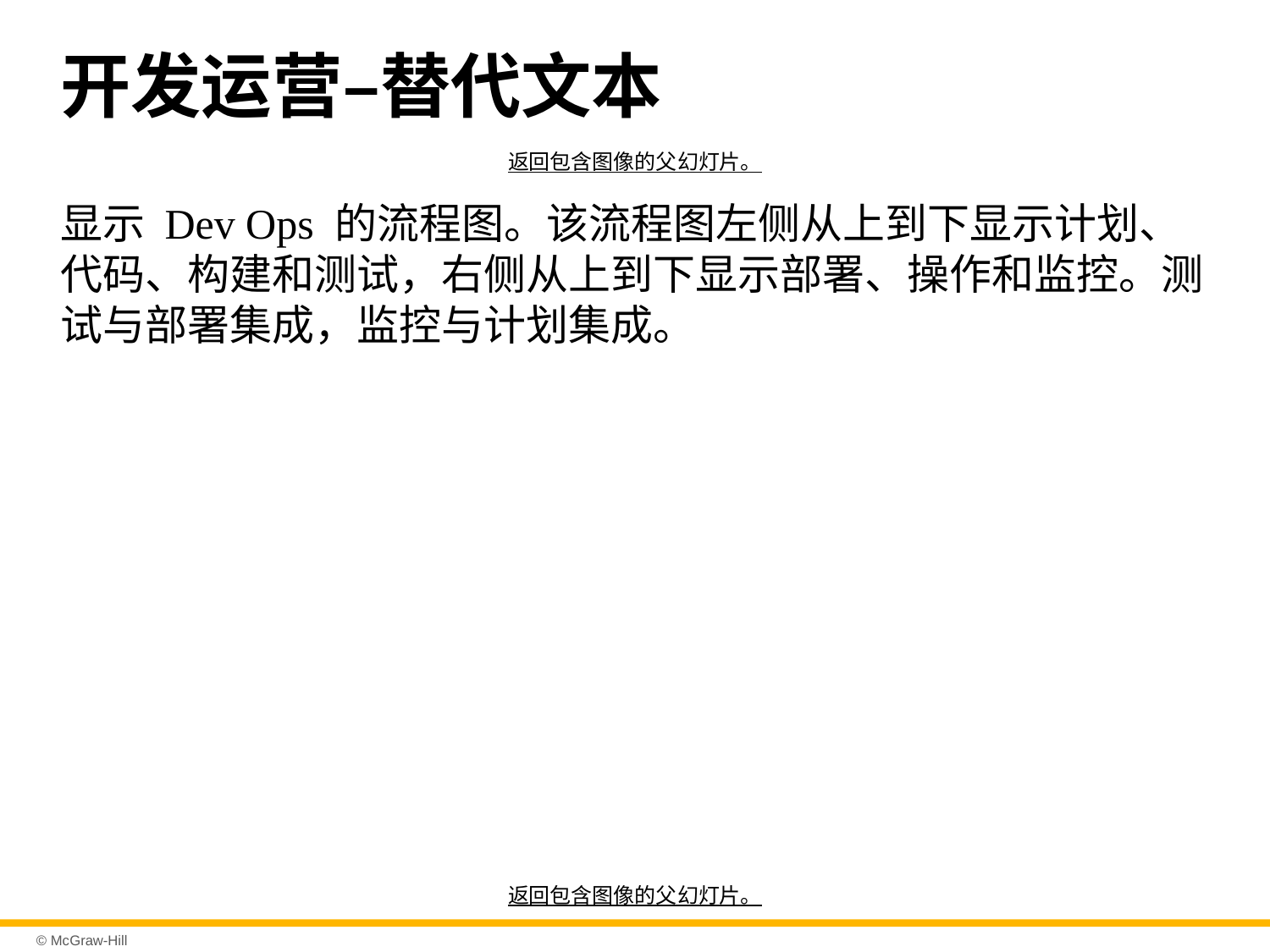

# 开发运营–替代文本
返回包含图像的父幻灯片。
显示 Dev Ops 的流程图。该流程图左侧从上到下显示计划、代码、构建和测试，右侧从上到下显示部署、操作和监控。测试与部署集成，监控与计划集成。
返回包含图像的父幻灯片。
22